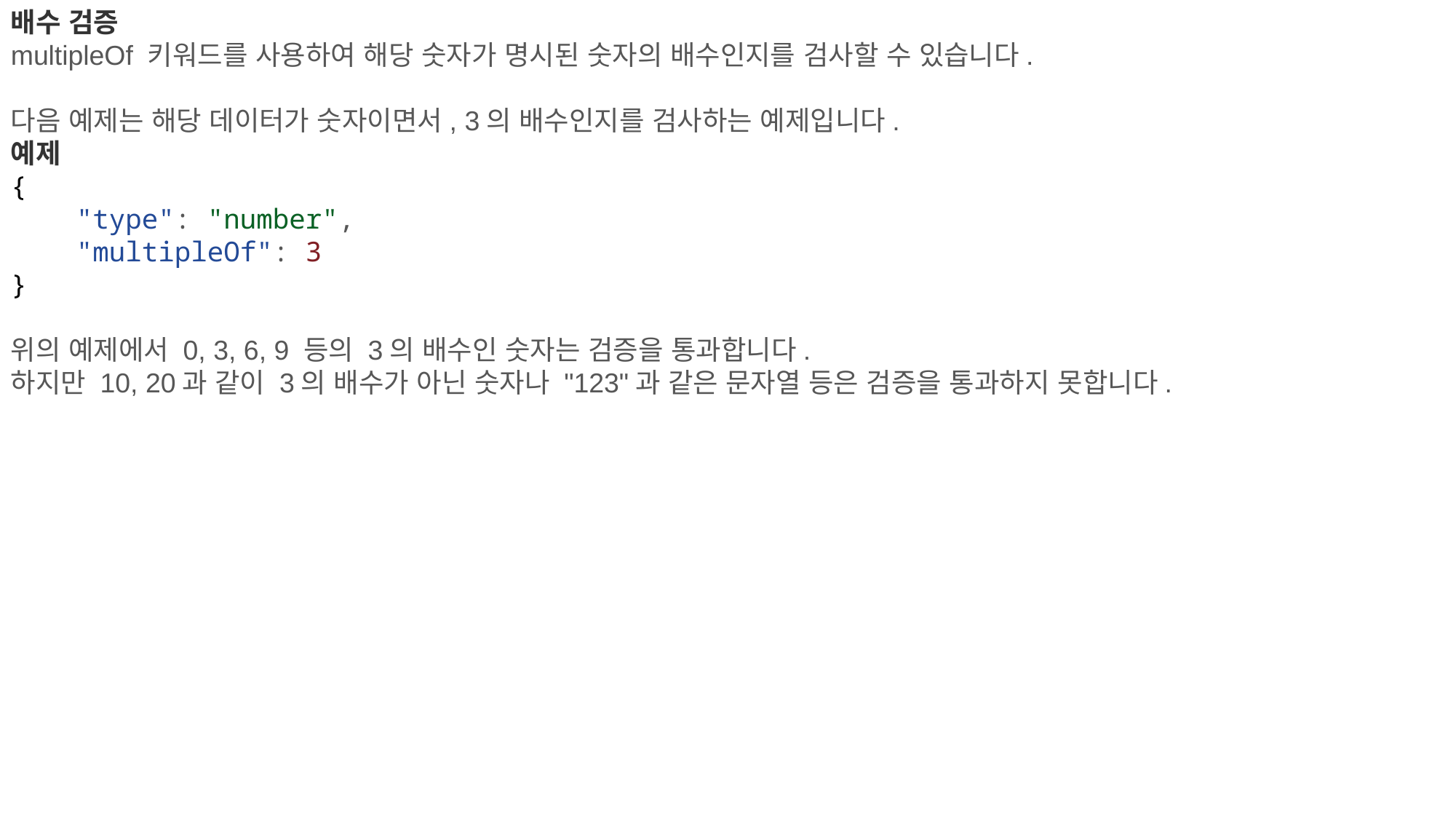

배수 검증
multipleOf 키워드를 사용하여 해당 숫자가 명시된 숫자의 배수인지를 검사할 수 있습니다.

다음 예제는 해당 데이터가 숫자이면서, 3의 배수인지를 검사하는 예제입니다.
예제
{
    "type": "number",
    "multipleOf": 3
}

위의 예제에서 0, 3, 6, 9 등의 3의 배수인 숫자는 검증을 통과합니다.
하지만 10, 20과 같이 3의 배수가 아닌 숫자나 "123"과 같은 문자열 등은 검증을 통과하지 못합니다.